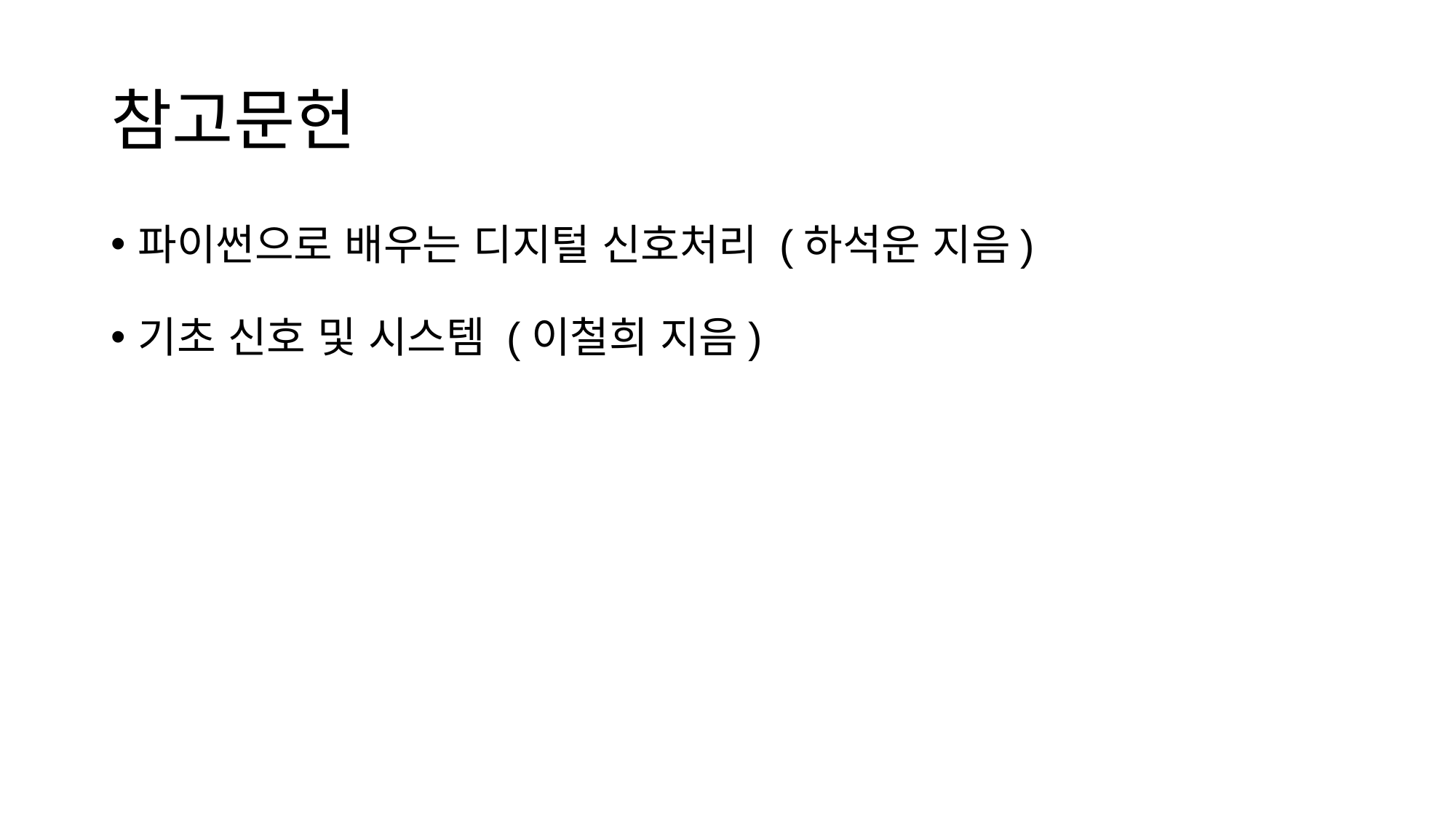

# 참고문헌
파이썬으로 배우는 디지털 신호처리 (하석운 지음)

기초 신호 및 시스템 (이철희 지음)